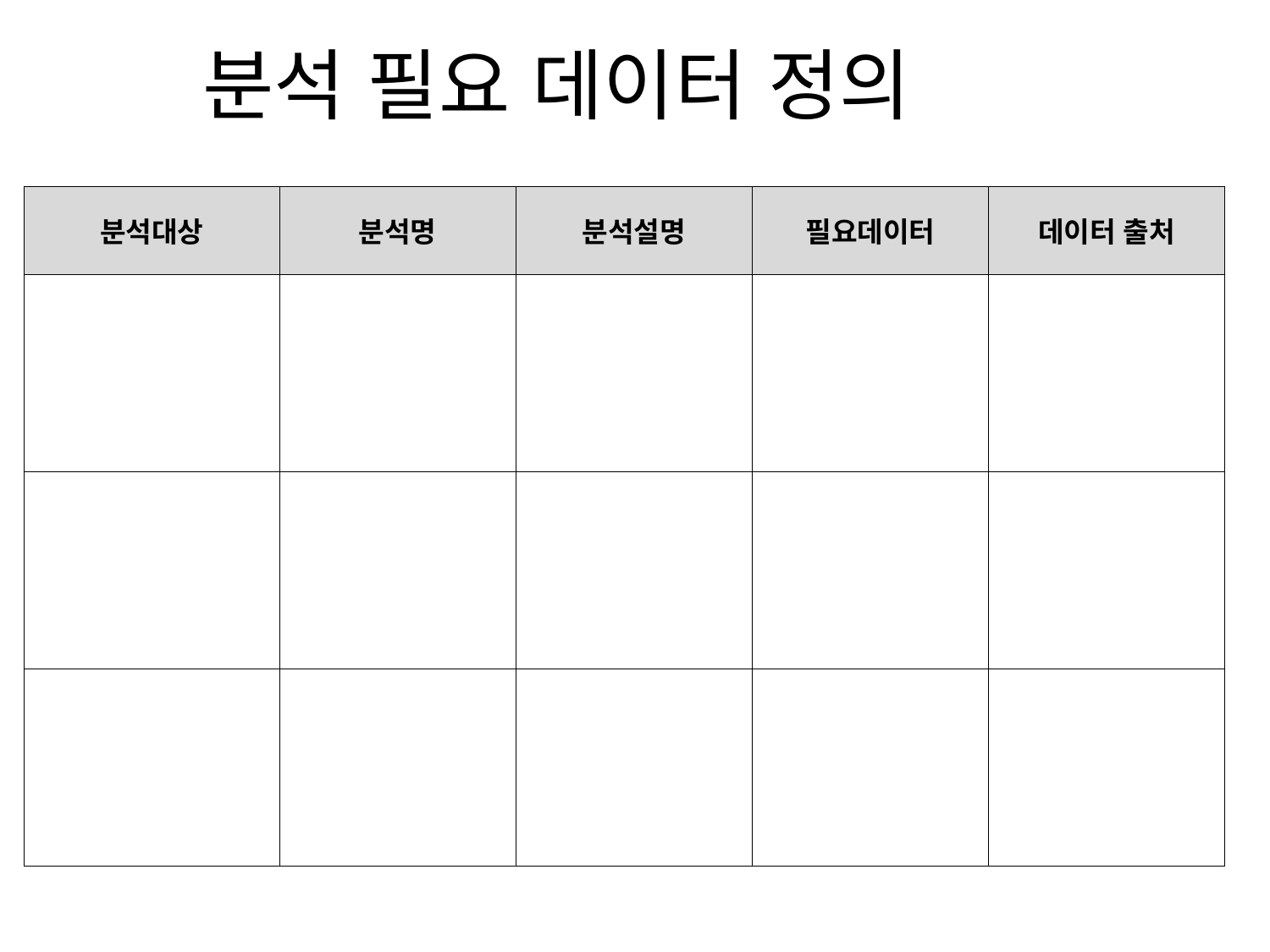

분석 필요 데이터 정의
| 분석대상 | 분석명 | 분석설명 | 필요데이터 | 데이터 출처 |
| --- | --- | --- | --- | --- |
|  |  |  |  |  |
|  |  |  |  |  |
|  |  |  |  |  |